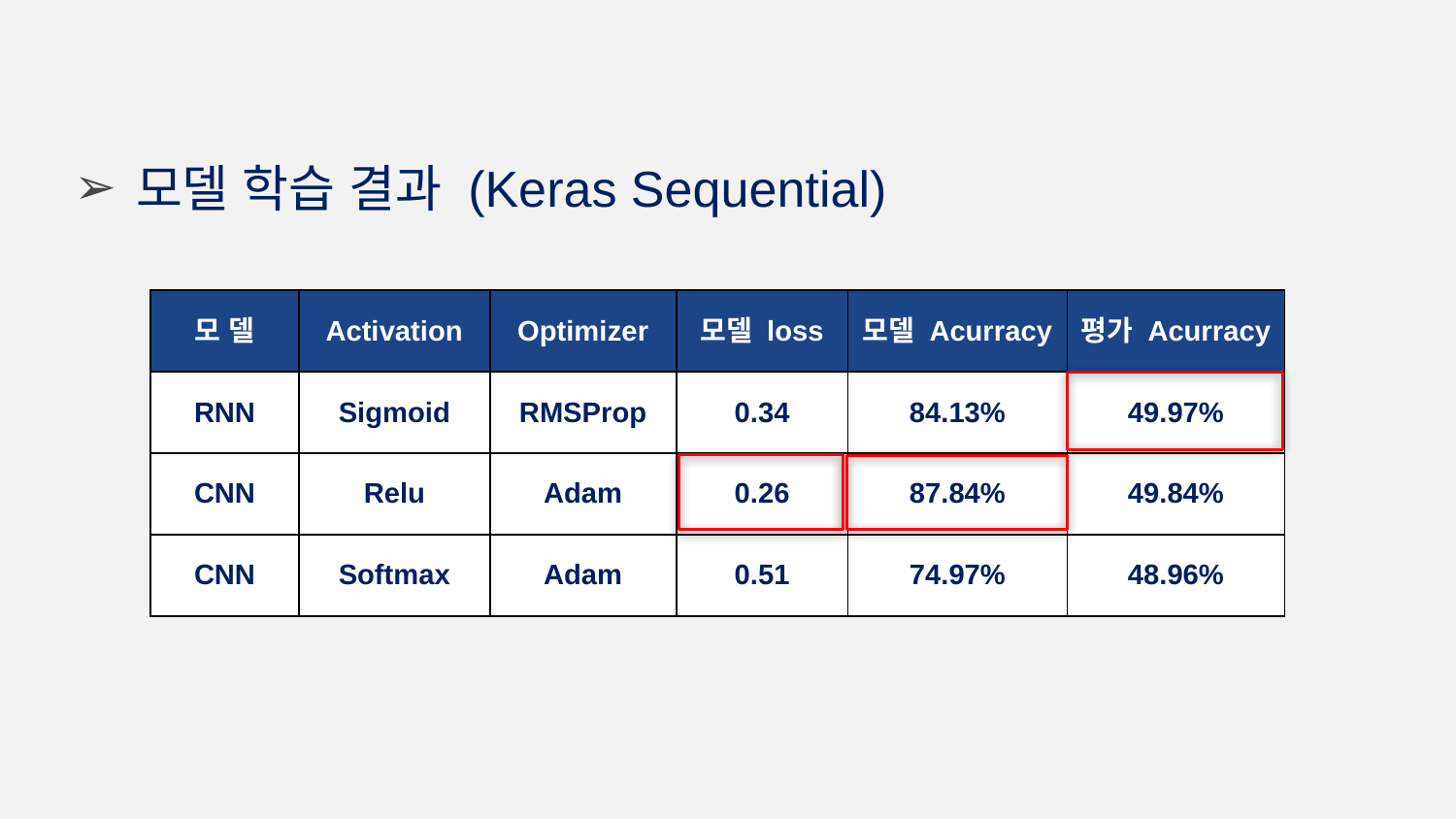

# 모델 학습 결과 (Keras Sequential)
| 모 델 | Activation | Optimizer | 모델 loss | 모델 Acurracy | 평가 Acurracy |
| --- | --- | --- | --- | --- | --- |
| RNN | Sigmoid | RMSProp | 0.34 | 84.13% | 49.97% |
| CNN | Relu | Adam | 0.26 | 87.84% | 49.84% |
| CNN | Softmax | Adam | 0.51 | 74.97% | 48.96% |